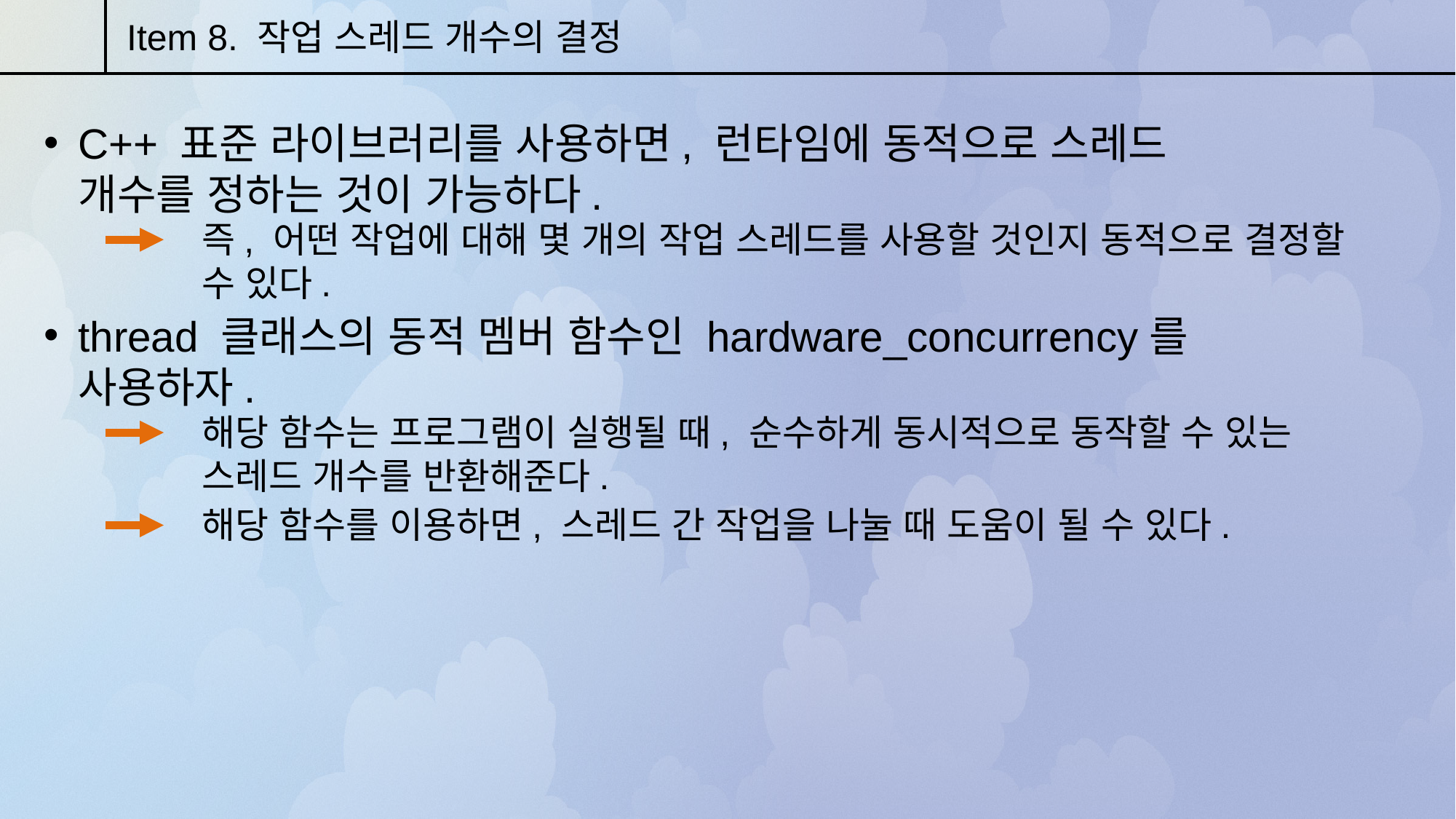

Item 8. 작업 스레드 개수의 결정
C++ 표준 라이브러리를 사용하면, 런타임에 동적으로 스레드 개수를 정하는 것이 가능하다.
즉, 어떤 작업에 대해 몇 개의 작업 스레드를 사용할 것인지 동적으로 결정할 수 있다.
thread 클래스의 동적 멤버 함수인 hardware_concurrency를 사용하자.
해당 함수는 프로그램이 실행될 때, 순수하게 동시적으로 동작할 수 있는 스레드 개수를 반환해준다.
해당 함수를 이용하면, 스레드 간 작업을 나눌 때 도움이 될 수 있다.